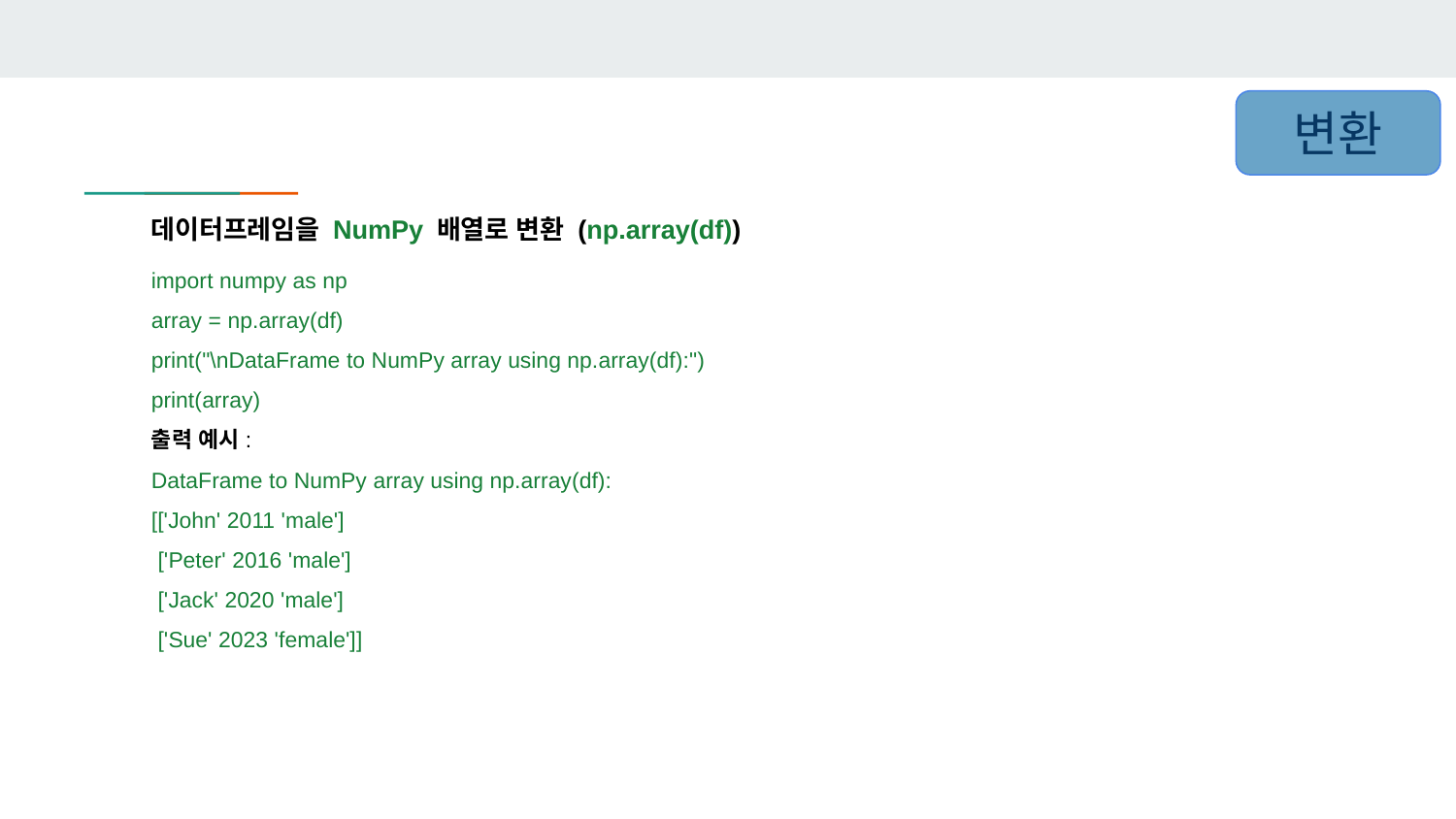

변환
데이터프레임을 NumPy 배열로 변환 (np.array(df))
import numpy as np
array = np.array(df)
print("\nDataFrame to NumPy array using np.array(df):")
print(array)
출력 예시:
DataFrame to NumPy array using np.array(df):
[['John' 2011 'male']
 ['Peter' 2016 'male']
 ['Jack' 2020 'male']
 ['Sue' 2023 'female']]